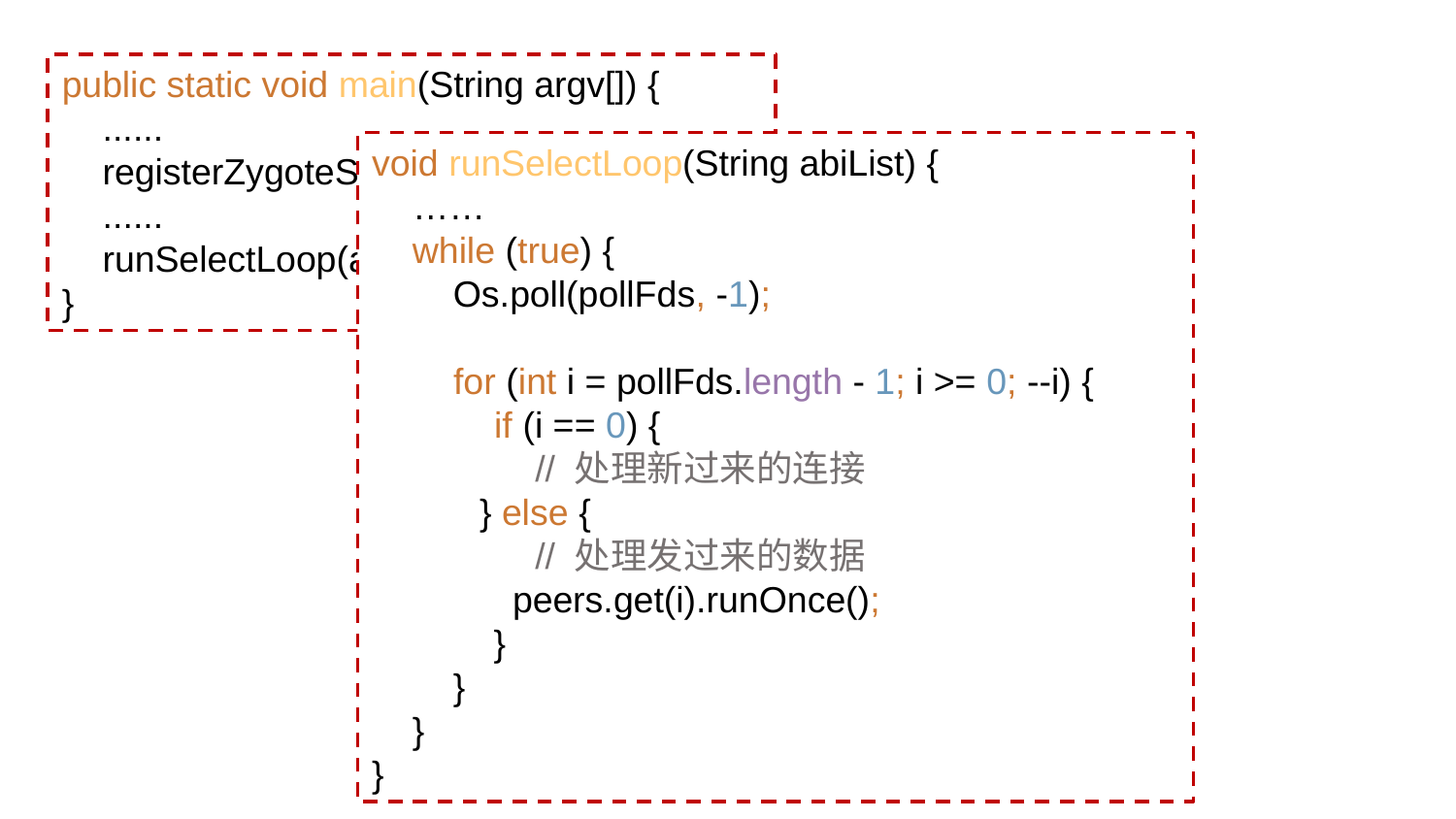

public static void main(String argv[]) {
    ......
    registerZygoteSocket(socketName);
    ......
    runSelectLoop(abiList);
}
void runSelectLoop(String abiList) {
    ……
    while (true) {
        Os.poll(pollFds, -1);
        for (int i = pollFds.length - 1; i >= 0; --i) {
            if (i == 0) {
                // 处理新过来的连接
            } else {
                // 处理发过来的数据
                peers.get(i).runOnce();
            }
        }
    }
}